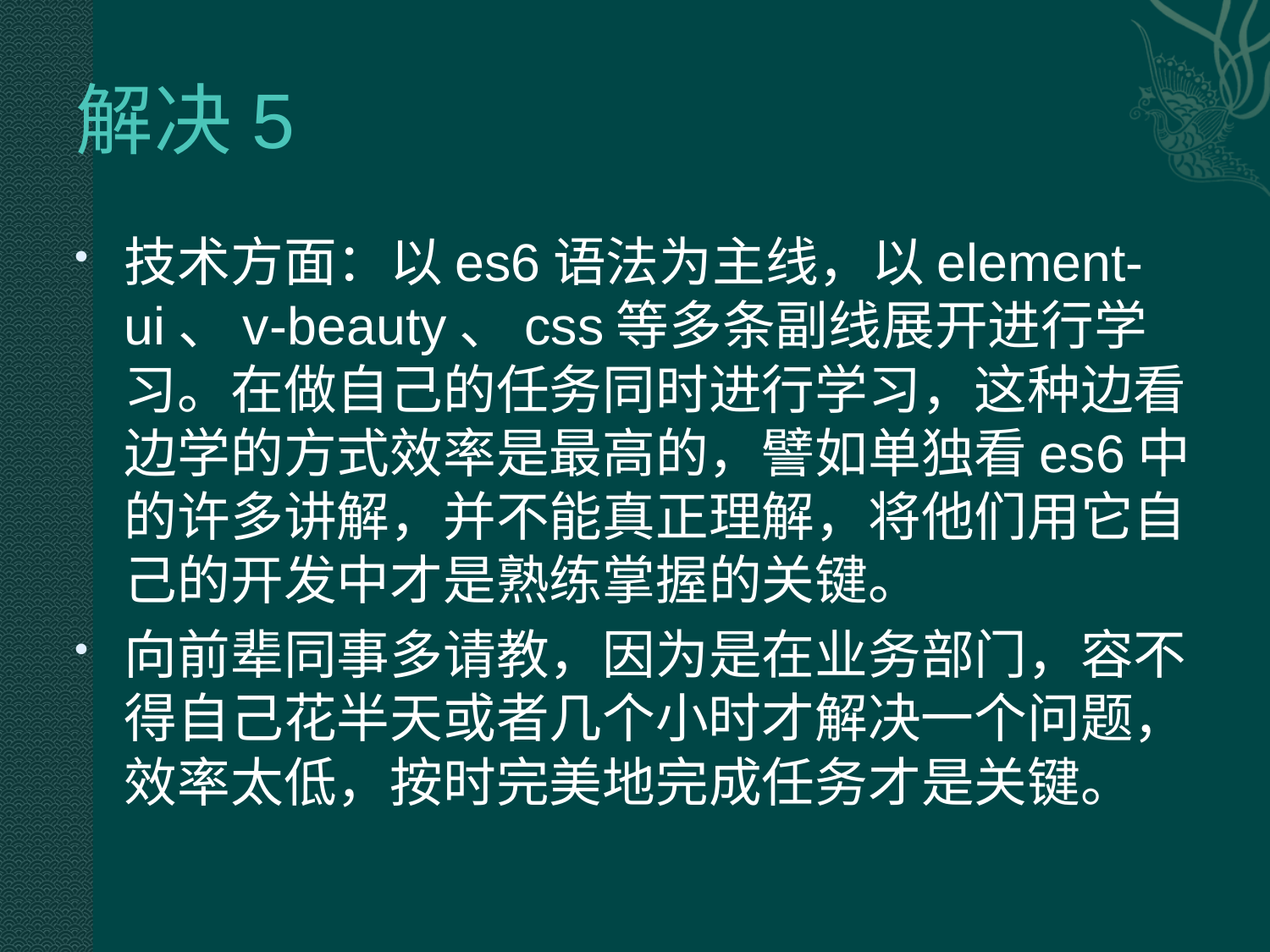

# 解决5
技术方面：以es6语法为主线，以element-ui、v-beauty、css等多条副线展开进行学习。在做自己的任务同时进行学习，这种边看边学的方式效率是最高的，譬如单独看es6中的许多讲解，并不能真正理解，将他们用它自己的开发中才是熟练掌握的关键。
向前辈同事多请教，因为是在业务部门，容不得自己花半天或者几个小时才解决一个问题，效率太低，按时完美地完成任务才是关键。